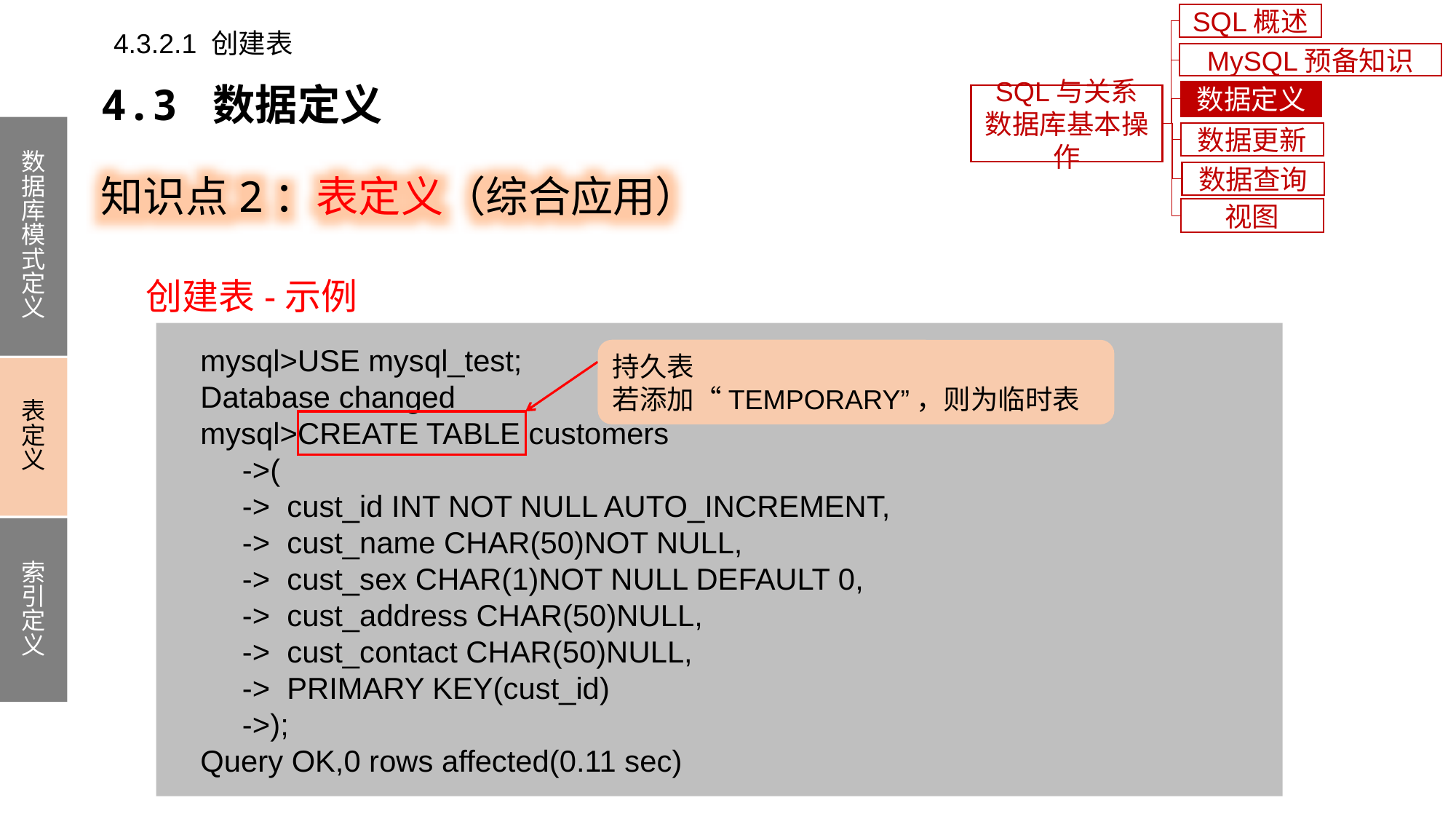

SQL概述
4.3.2.1 创建表
MySQL预备知识
4.3 数据定义
数据定义
SQL与关系数据库基本操作
数据库模式定义
表定义
索引定义
数据更新
知识点2：表定义（综合应用）
数据查询
视图
创建表-示例
    mysql>USE mysql_test;
    Database changed
    mysql>CREATE TABLE customers
         ->(
         ->  cust_id INT NOT NULL AUTO_INCREMENT,
         ->  cust_name CHAR(50)NOT NULL,
         ->  cust_sex CHAR(1)NOT NULL DEFAULT 0,
         ->  cust_address CHAR(50)NULL,
         ->  cust_contact CHAR(50)NULL,
         ->  PRIMARY KEY(cust_id)
         ->);
    Query OK,0 rows affected(0.11 sec)
持久表
若添加“TEMPORARY”，则为临时表